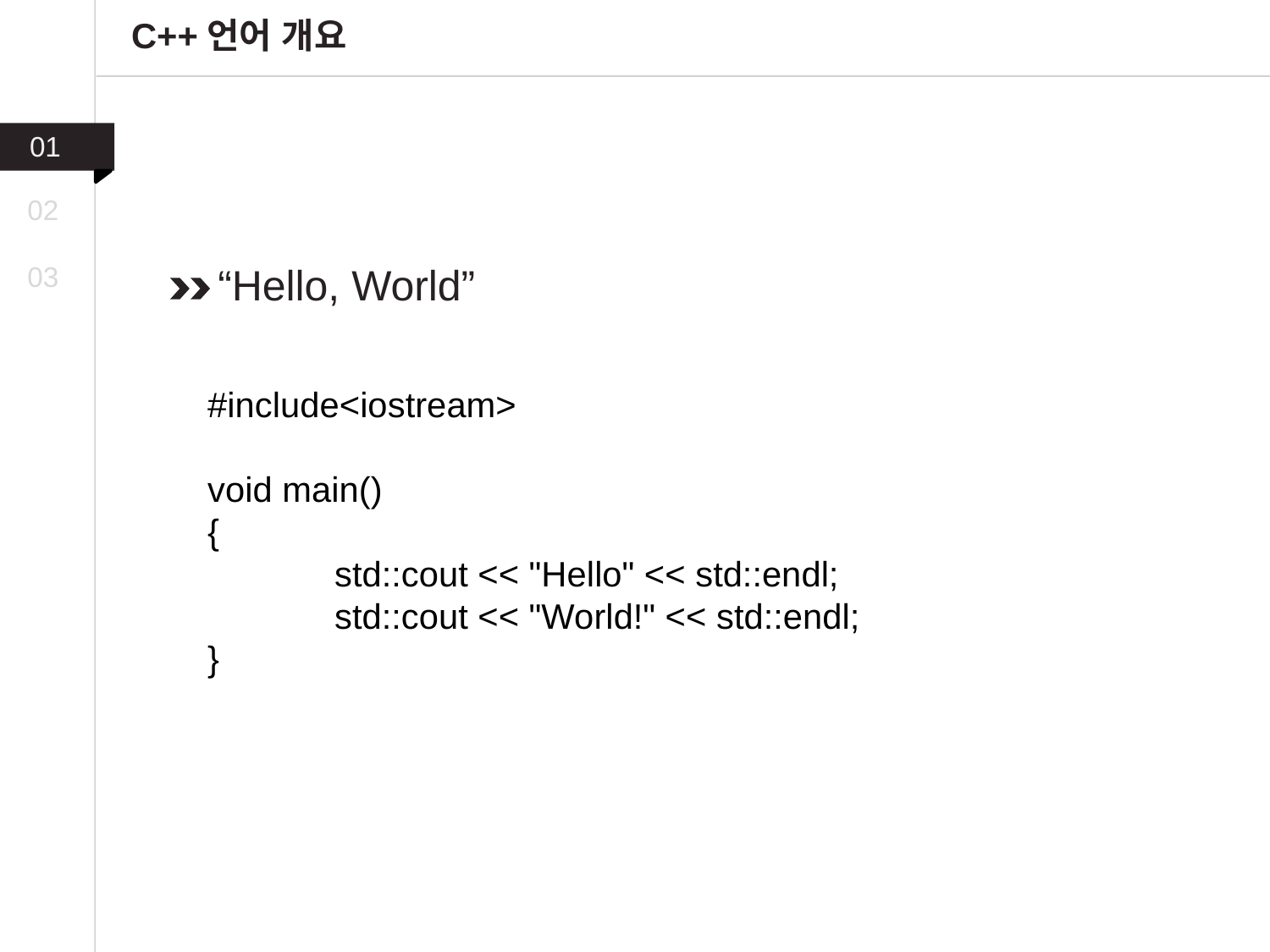

C++언어 개요
01

02
03
 “Hello, World”

#include<iostream>

void main()
{
	std::cout << "Hello" << std::endl;
	std::cout << "World!" << std::endl;
}